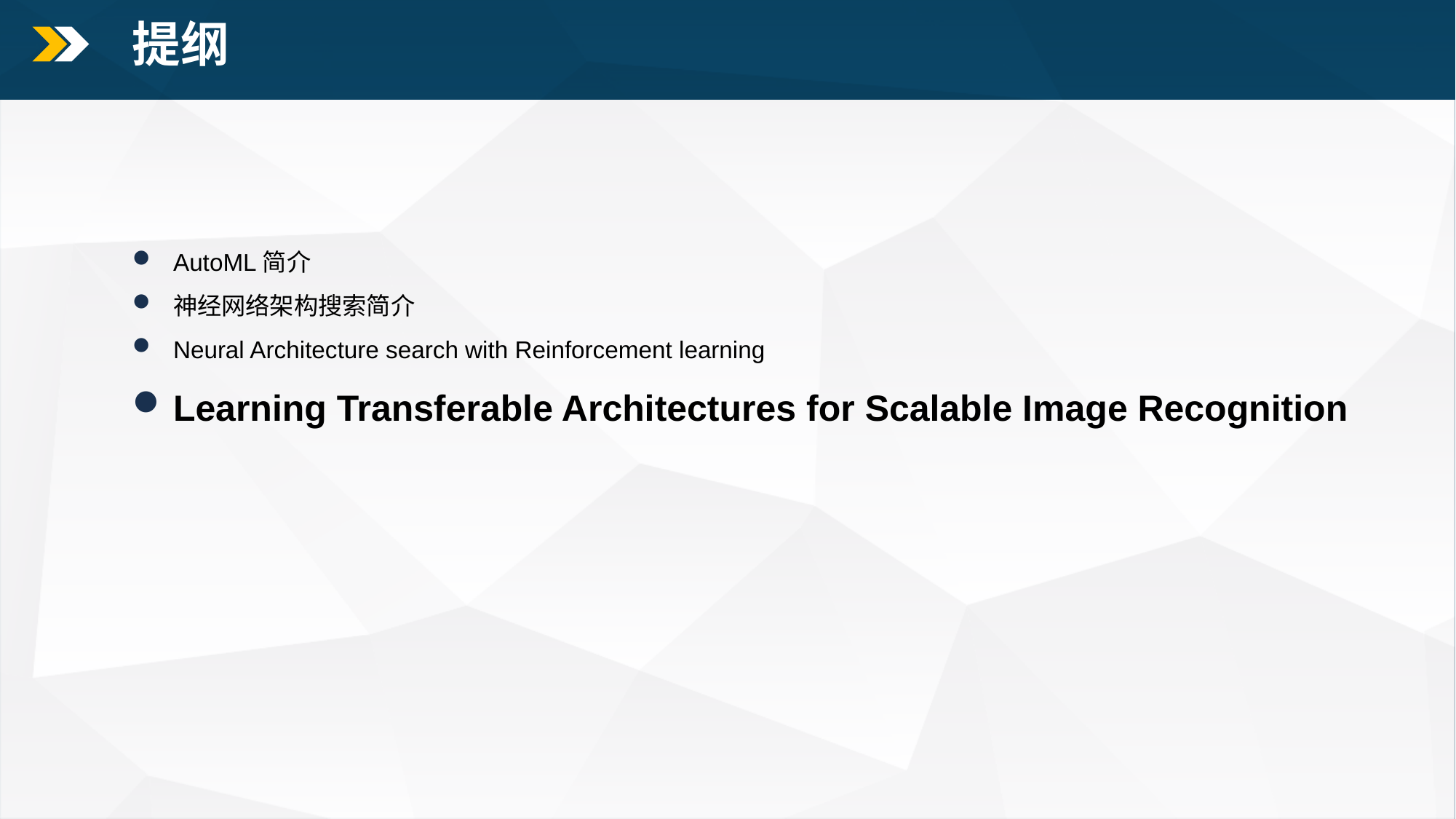

提纲
AutoML简介
神经网络架构搜索简介
Neural Architecture search with Reinforcement learning
Learning Transferable Architectures for Scalable Image Recognition